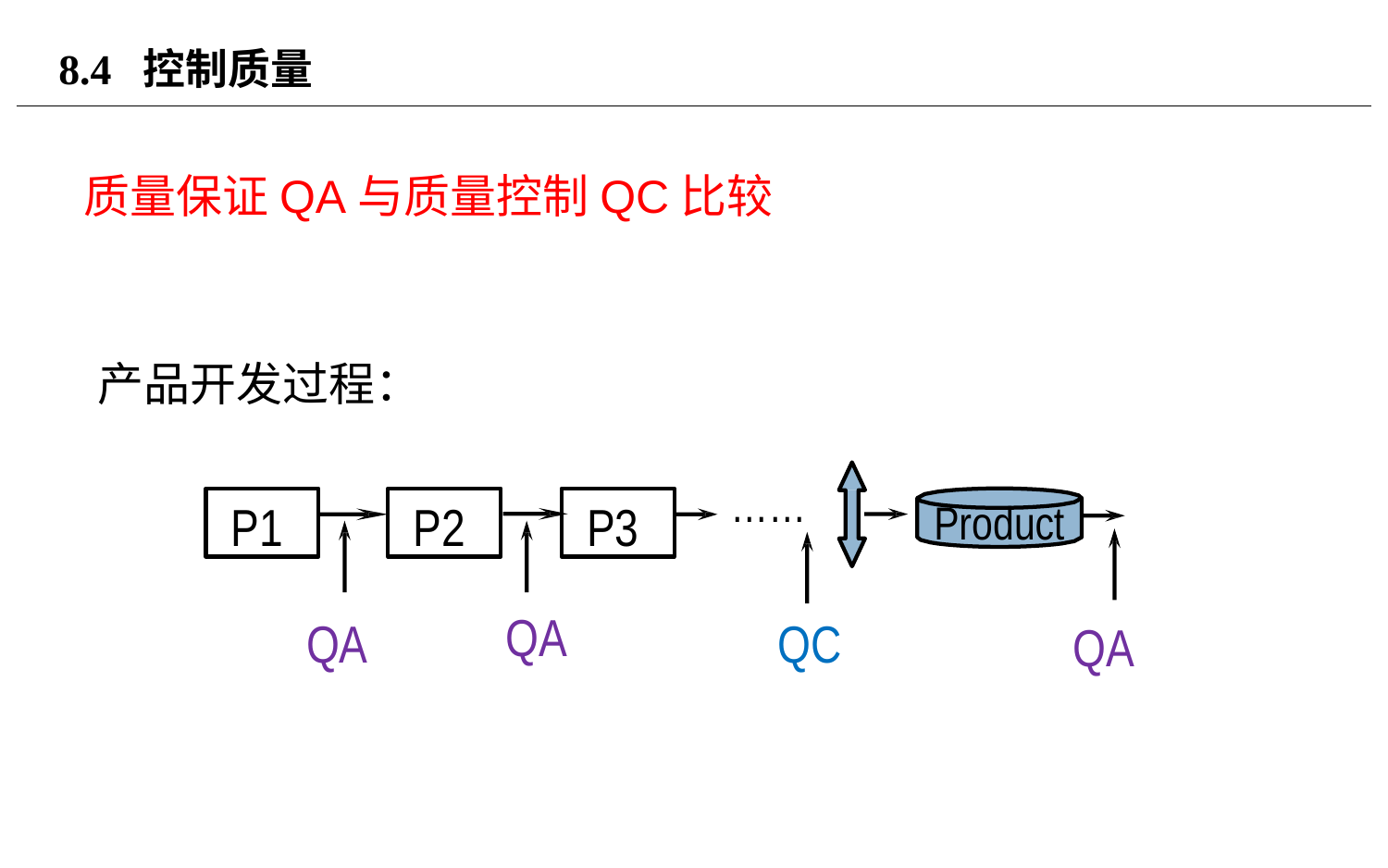

# 8.4  控制质量
质量保证QA与质量控制QC比较

产品开发过程：

……
 P1
 P2
 P3

Product

QA
QC
QA
QA